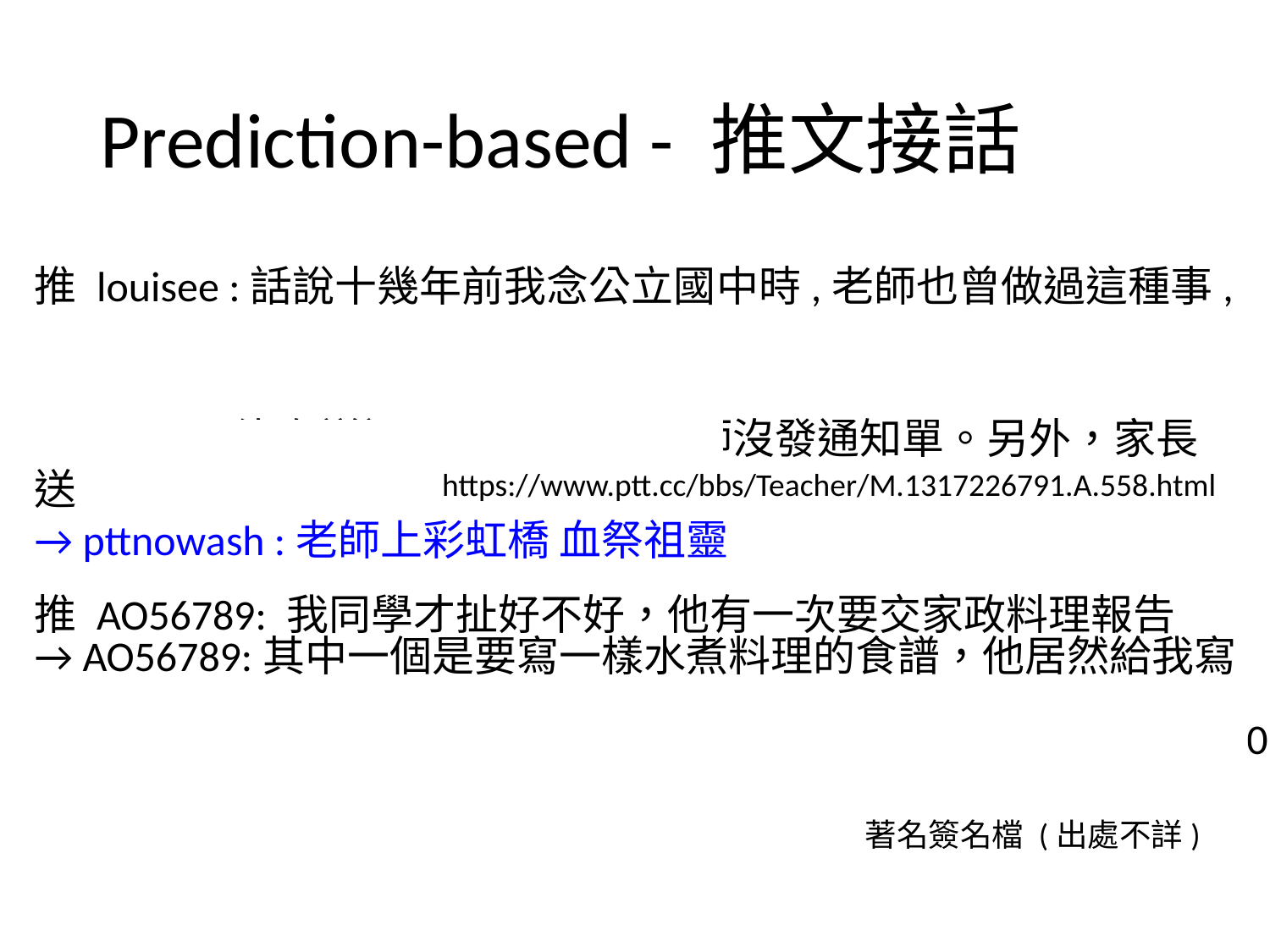

# Prediction-based - 推文接話
推 louisee :話說十幾年前我念公立國中時,老師也曾做過這種事,但
推 pttnowash :後來老師被我們出草了
→ louisee :沒有送這麼多次,而且老師沒發通知單。另外，家長送
→ pttnowash :老師上彩虹橋 血祭祖靈

https://www.ptt.cc/bbs/Teacher/M.1317226791.A.558.html
推 AO56789: 我同學才扯好不好，他有一次要交家政料理報告
→ AO56789:其中一個是要寫一樣水煮料理的食譜，他居然給我寫
→ linger:溫水煮青蛙
→ AO56789:溫水煮青蛙，還附上完整實驗步驟，老師直接給他打0
→ linger:幹還真的是溫水煮青蛙

著名簽名檔 (出處不詳)